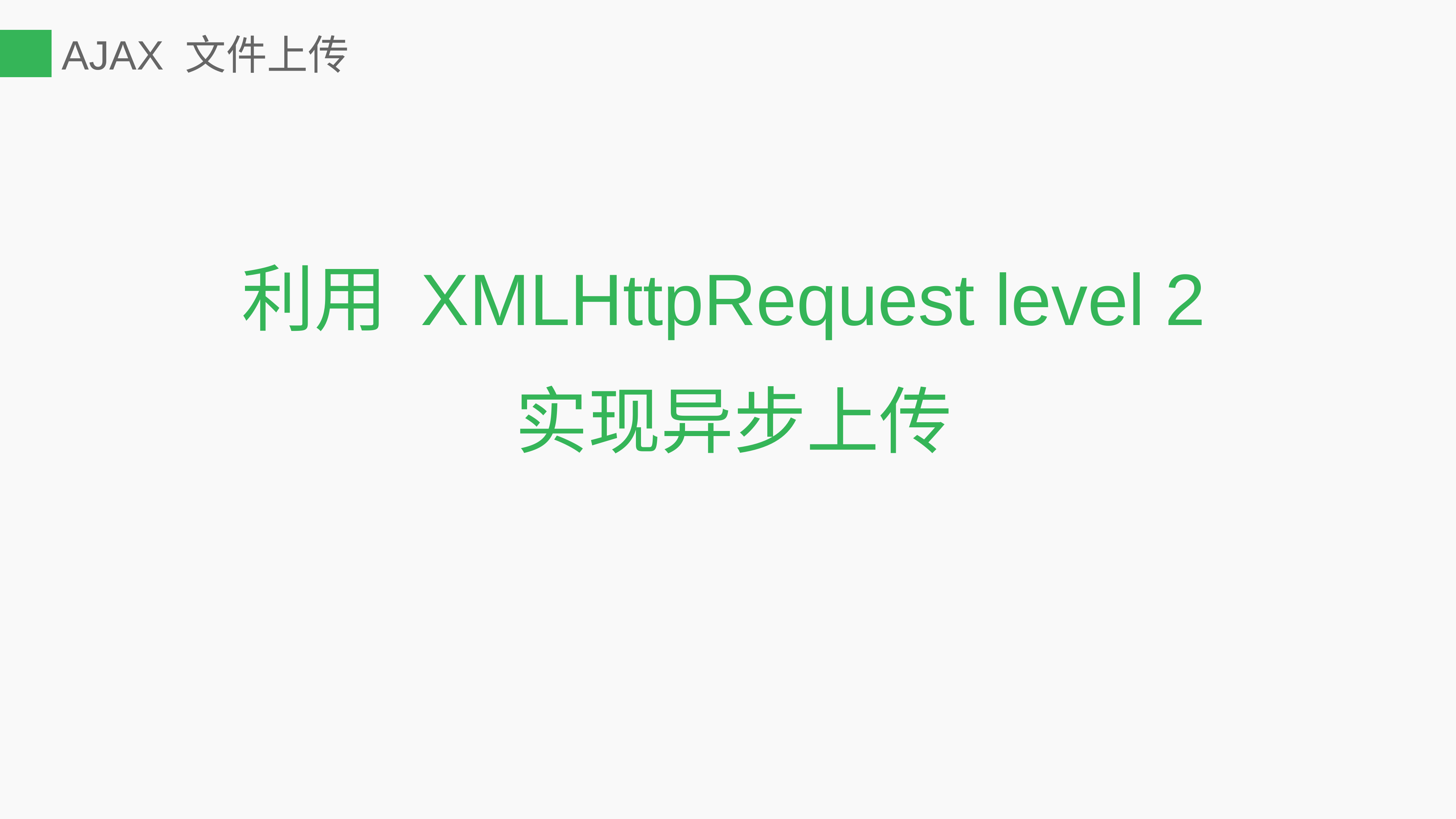

# AJAX 文件上传
利用 XMLHttpRequest level 2
实现异步上传